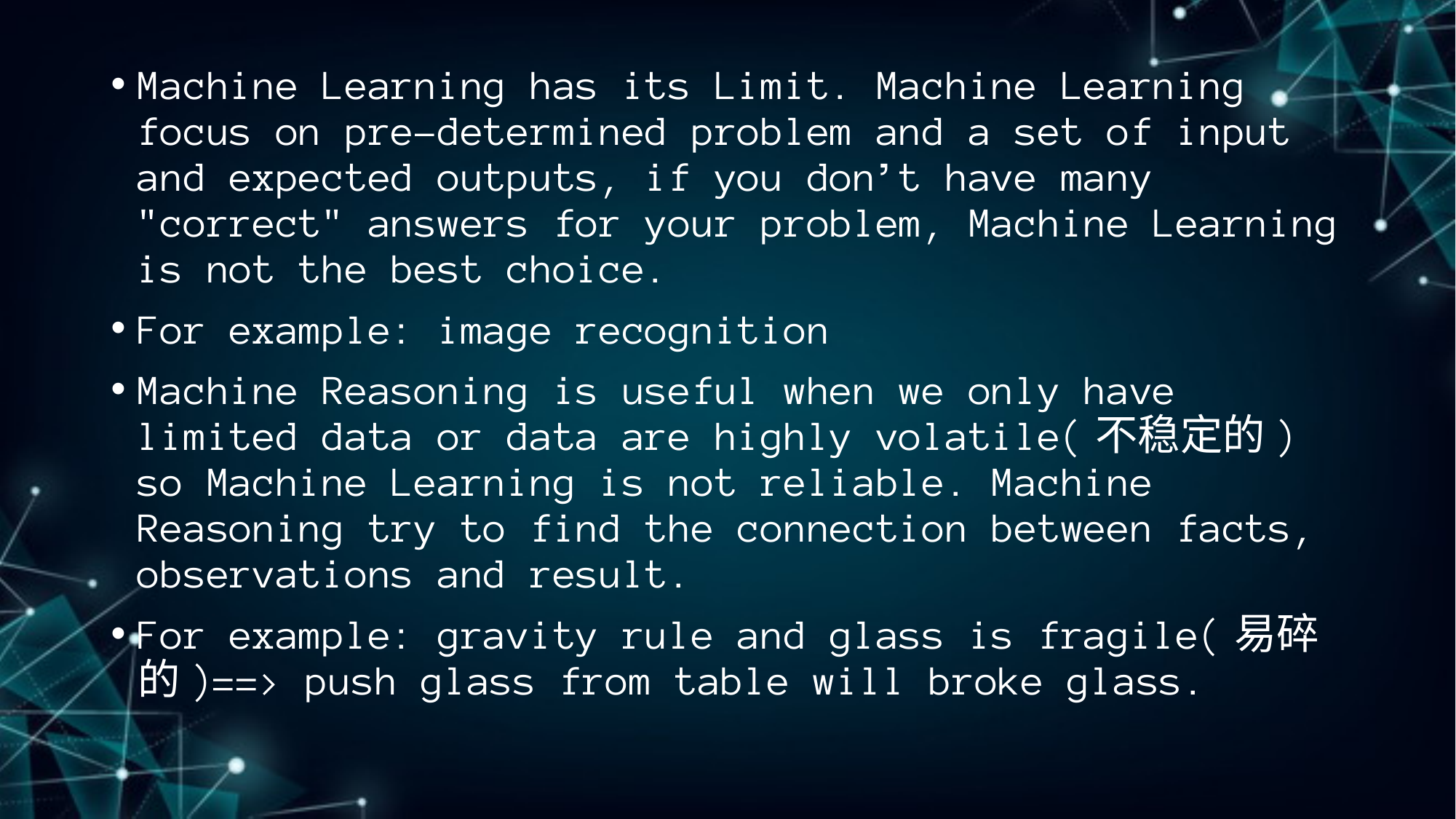

Machine Learning has its Limit. Machine Learning focus on pre-determined problem and a set of input and expected outputs, if you don’t have many "correct" answers for your problem, Machine Learning is not the best choice.
For example: image recognition
Machine Reasoning is useful when we only have limited data or data are highly volatile(不稳定的) so Machine Learning is not reliable. Machine Reasoning try to find the connection between facts, observations and result.
For example: gravity rule and glass is fragile(易碎的)==> push glass from table will broke glass.